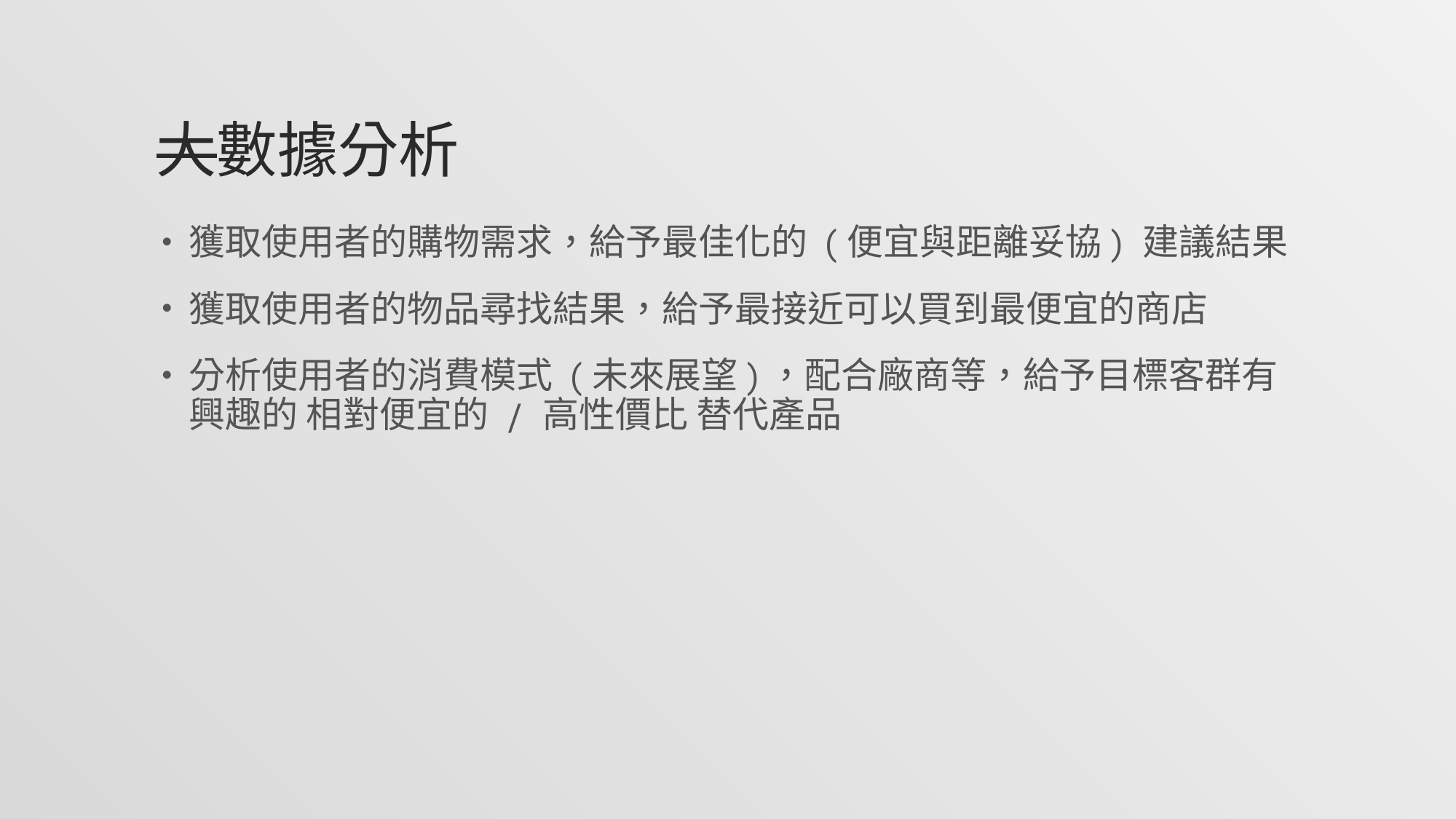

# 大數據分析
獲取使用者的購物需求，給予最佳化的 (便宜與距離妥協) 建議結果
獲取使用者的物品尋找結果，給予最接近可以買到最便宜的商店
分析使用者的消費模式 (未來展望)，配合廠商等，給予目標客群有興趣的 相對便宜的 / 高性價比 替代產品